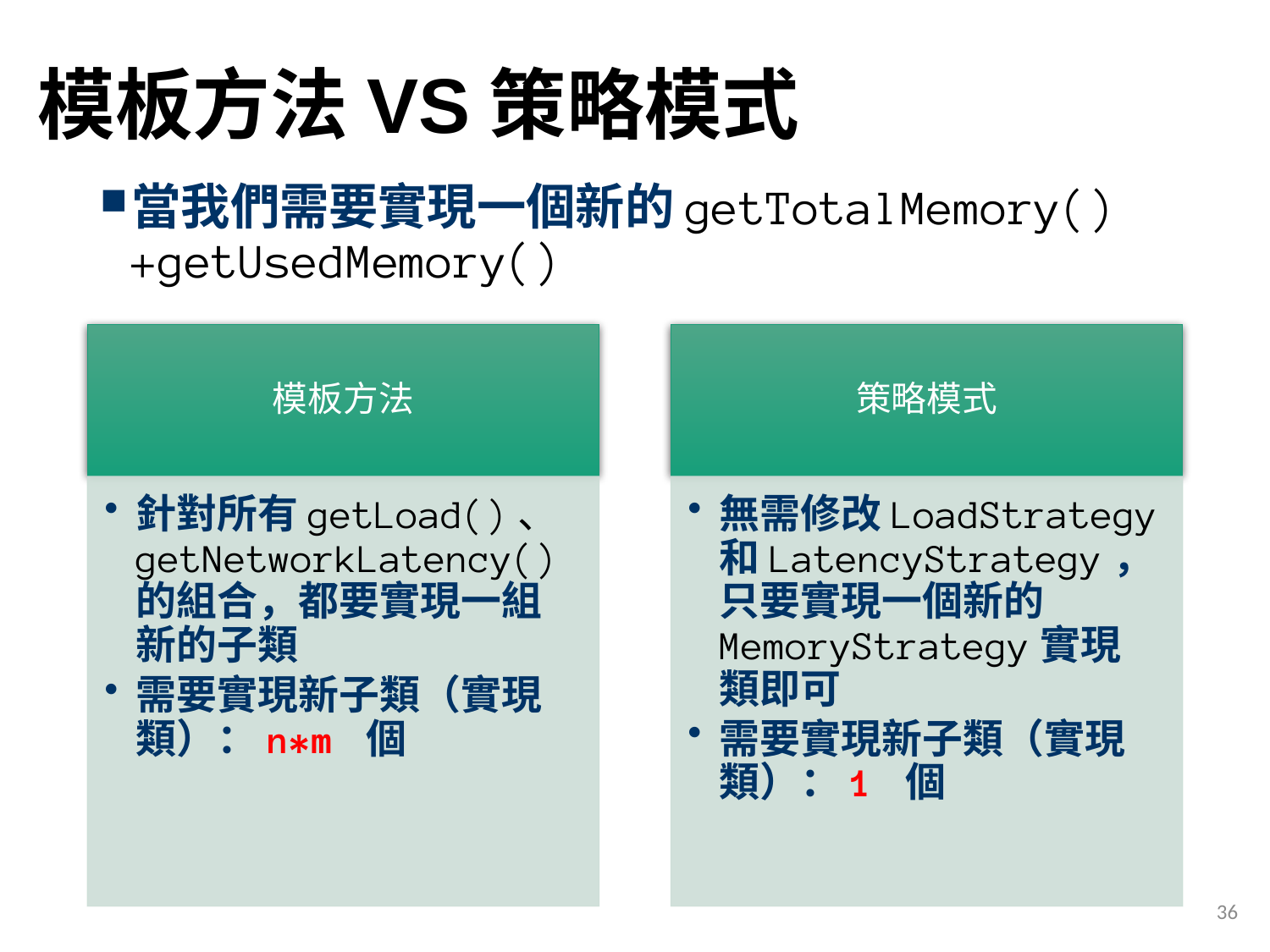

# 模板方法VS策略模式
當我們需要實現一個新的getTotalMemory()+getUsedMemory()

模板方法
針對所有getLoad()、getNetworkLatency()的組合，都要實現一組新的子類
需要實現新子類（實現類）：n*m 個
策略模式
無需修改LoadStrategy和LatencyStrategy，只要實現一個新的MemoryStrategy實現類即可
需要實現新子類（實現類）：1 個
36